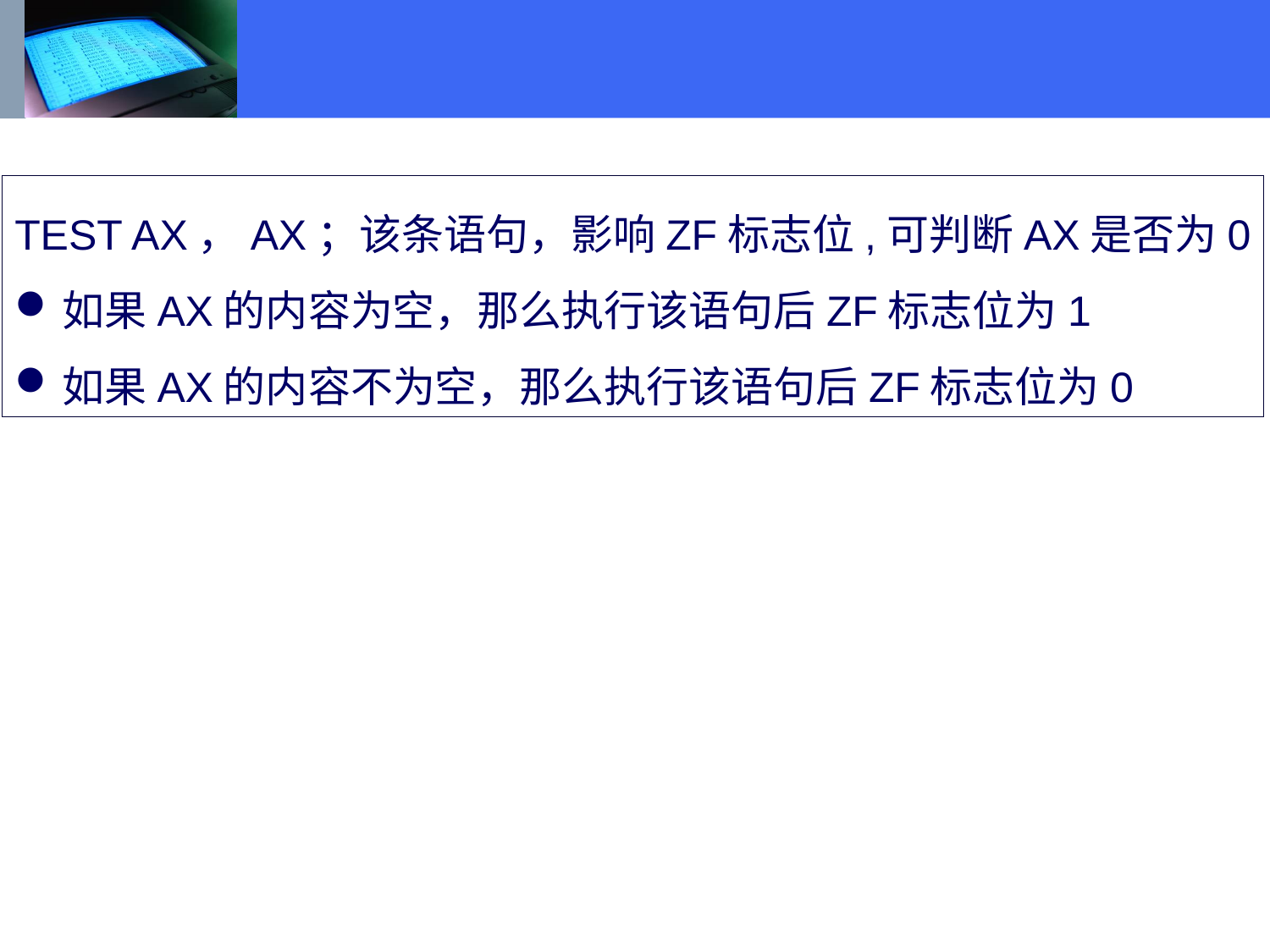

TEST AX，AX；该条语句，影响ZF标志位,可判断AX是否为0
如果AX的内容为空，那么执行该语句后ZF标志位为1
如果AX的内容不为空，那么执行该语句后ZF标志位为0